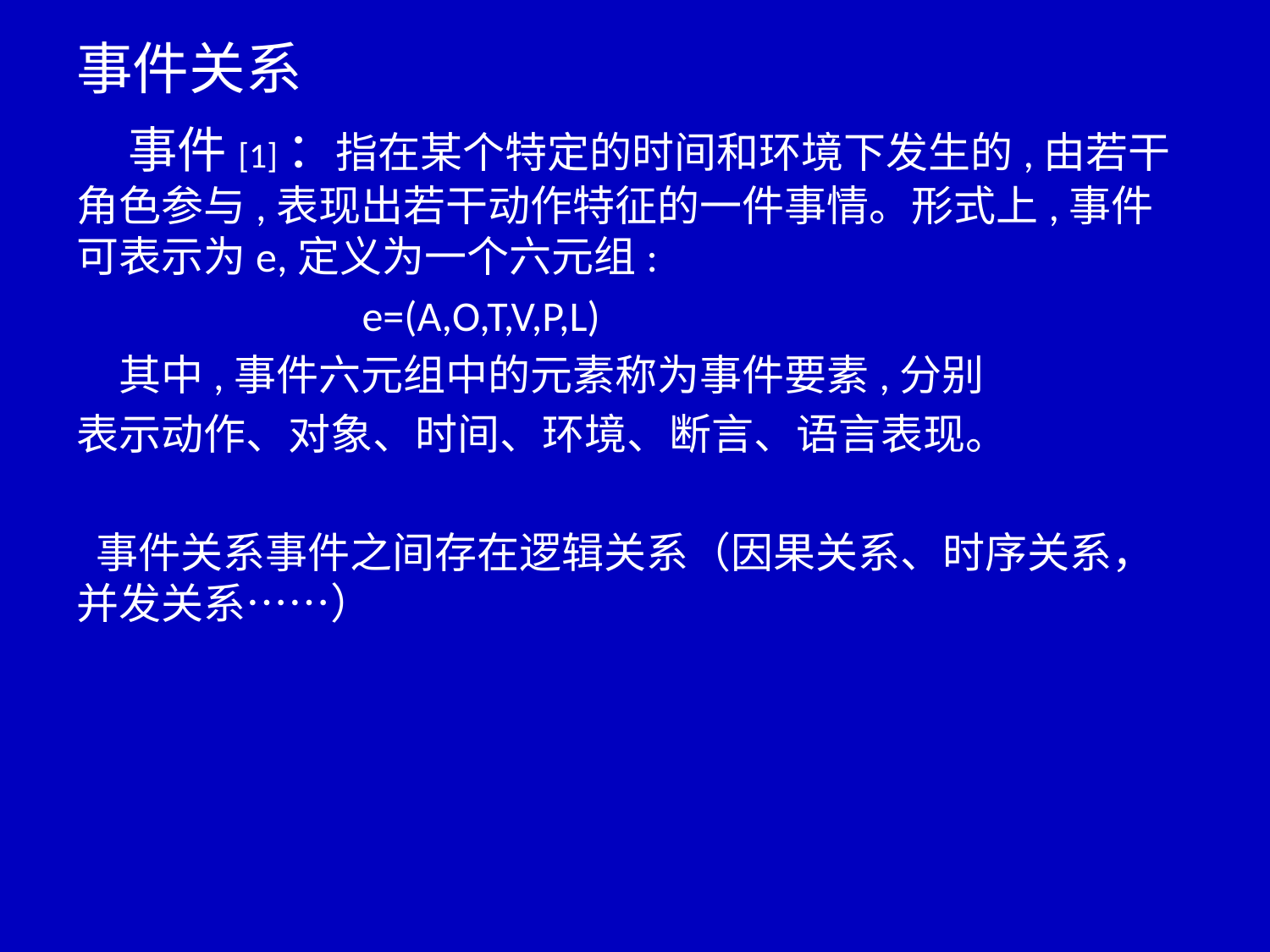

事件关系
   事件[1]：指在某个特定的时间和环境下发生的,由若干角色参与,表现出若干动作特征的一件事情。形式上,事件可表示为e,定义为一个六元组:
                              e=(A,O,T,V,P,L)
　其中,事件六元组中的元素称为事件要素,分别
表示动作、对象、时间、环境、断言、语言表现。

 事件关系事件之间存在逻辑关系（因果关系、时序关系，并发关系……）